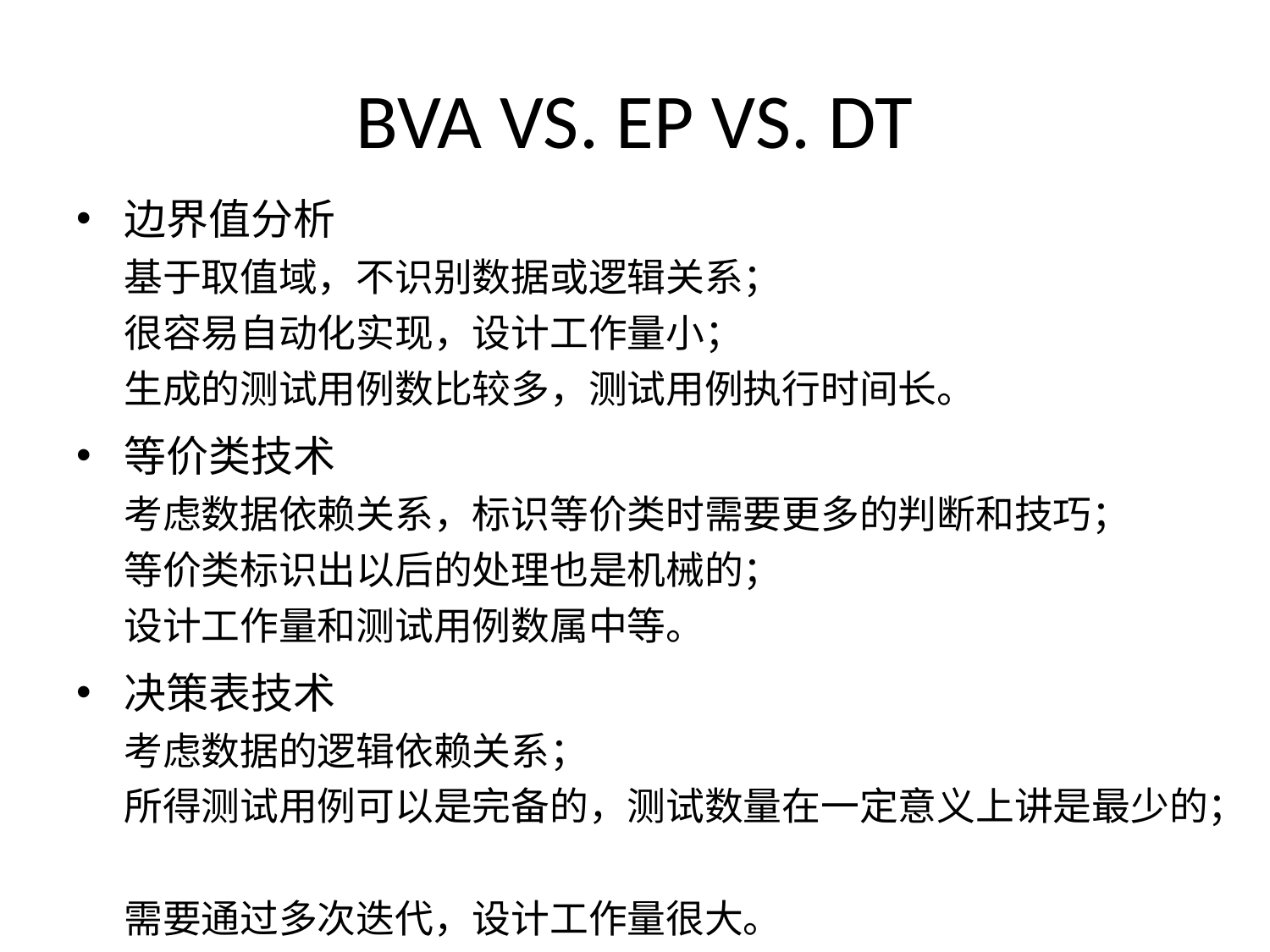

# BVA VS. EP VS. DT
边界值分析
基于取值域，不识别数据或逻辑关系；
很容易自动化实现，设计工作量小；
生成的测试用例数比较多，测试用例执行时间长。
等价类技术
考虑数据依赖关系，标识等价类时需要更多的判断和技巧；
等价类标识出以后的处理也是机械的；
设计工作量和测试用例数属中等。
决策表技术
考虑数据的逻辑依赖关系；
所得测试用例可以是完备的，测试数量在一定意义上讲是最少的；
需要通过多次迭代，设计工作量很大。